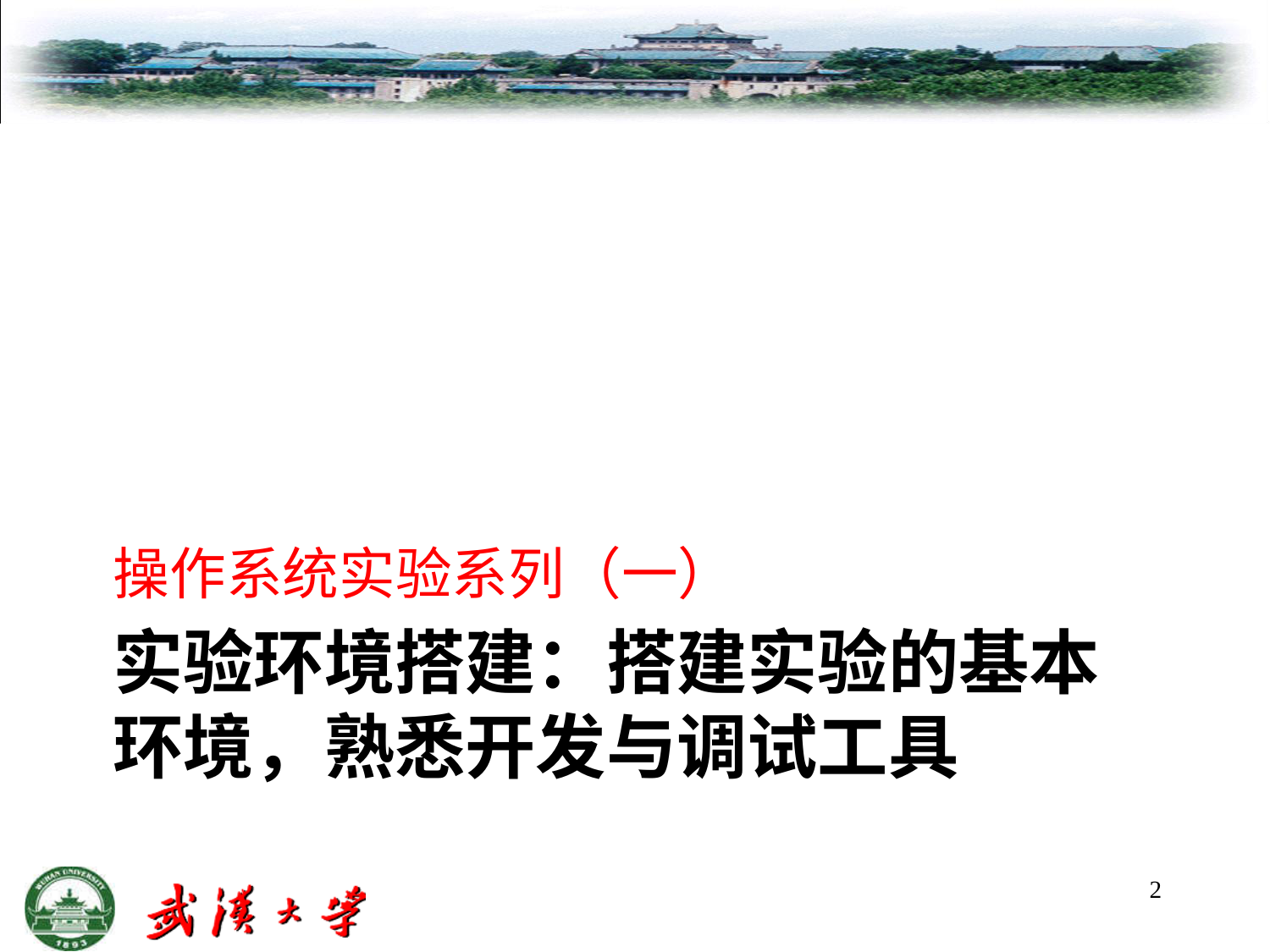

操作系统实验系列（一）
# 实验环境搭建：搭建实验的基本环境，熟悉开发与调试工具
2